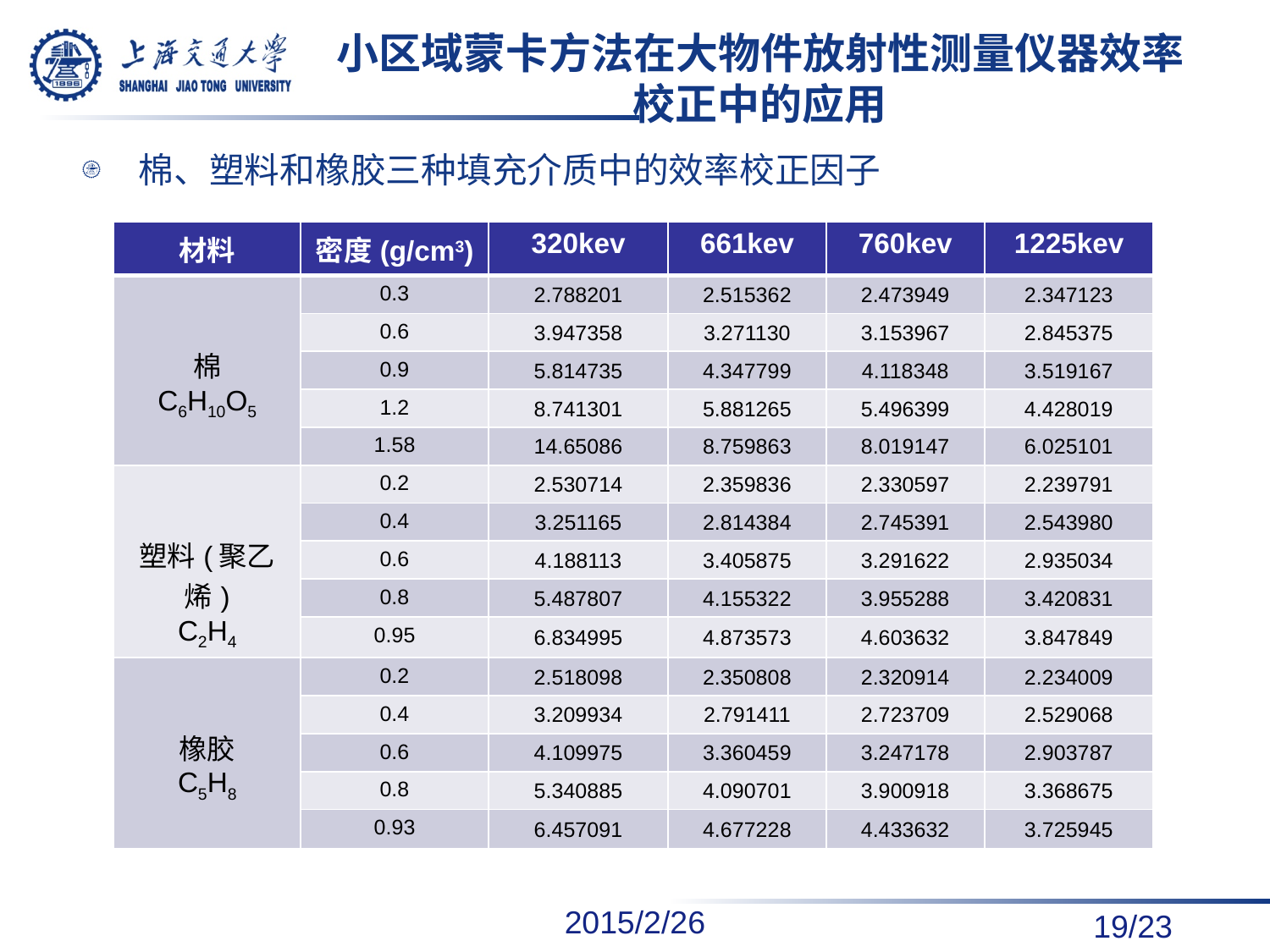

# 小区域蒙卡方法在大物件放射性测量仪器效率校正中的应用
棉、塑料和橡胶三种填充介质中的效率校正因子

| 材料 | 密度(g/cm3) | 320kev | 661kev | 760kev | 1225kev |
| --- | --- | --- | --- | --- | --- |
| 棉 C6H10O5 | 0.3 | 2.788201 | 2.515362 | 2.473949 | 2.347123 |
|  | 0.6 | 3.947358 | 3.271130 | 3.153967 | 2.845375 |
|  | 0.9 | 5.814735 | 4.347799 | 4.118348 | 3.519167 |
|  | 1.2 | 8.741301 | 5.881265 | 5.496399 | 4.428019 |
|  | 1.58 | 14.65086 | 8.759863 | 8.019147 | 6.025101 |
| 塑料(聚乙烯) C2H4 | 0.2 | 2.530714 | 2.359836 | 2.330597 | 2.239791 |
|  | 0.4 | 3.251165 | 2.814384 | 2.745391 | 2.543980 |
|  | 0.6 | 4.188113 | 3.405875 | 3.291622 | 2.935034 |
|  | 0.8 | 5.487807 | 4.155322 | 3.955288 | 3.420831 |
|  | 0.95 | 6.834995 | 4.873573 | 4.603632 | 3.847849 |
| 橡胶 C5H8 | 0.2 | 2.518098 | 2.350808 | 2.320914 | 2.234009 |
|  | 0.4 | 3.209934 | 2.791411 | 2.723709 | 2.529068 |
|  | 0.6 | 4.109975 | 3.360459 | 3.247178 | 2.903787 |
|  | 0.8 | 5.340885 | 4.090701 | 3.900918 | 3.368675 |
|  | 0.93 | 6.457091 | 4.677228 | 4.433632 | 3.725945 |